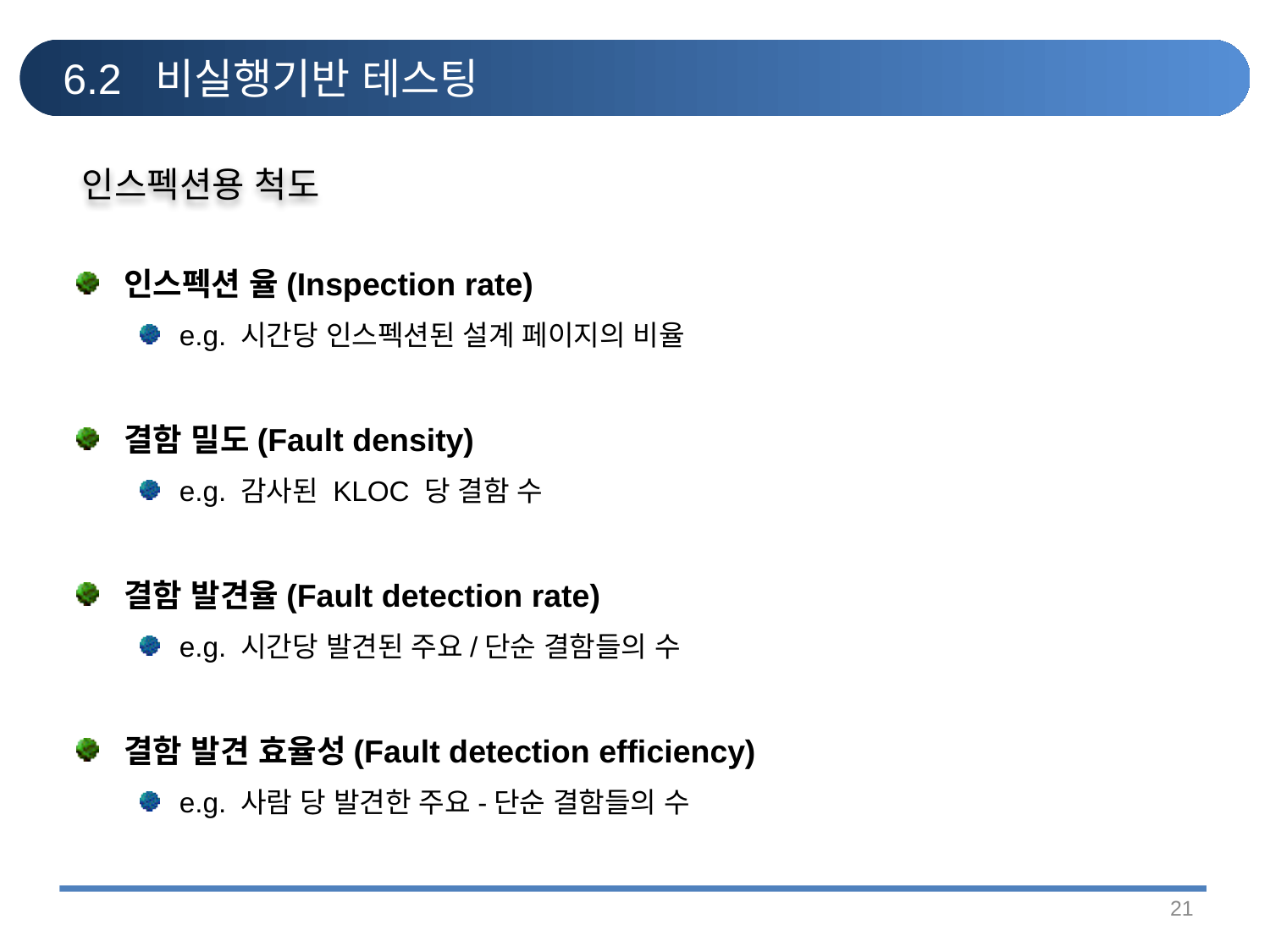

# 6.2  비실행기반 테스팅
인스펙션용 척도
인스펙션 율(Inspection rate)
e.g. 시간당 인스펙션된 설계 페이지의 비율

결함 밀도(Fault density)
e.g. 감사된 KLOC 당 결함 수

결함 발견율(Fault detection rate)
e.g. 시간당 발견된 주요/단순 결함들의 수

결함 발견 효율성(Fault detection efficiency)
e.g. 사람 당 발견한 주요-단순 결함들의 수
21